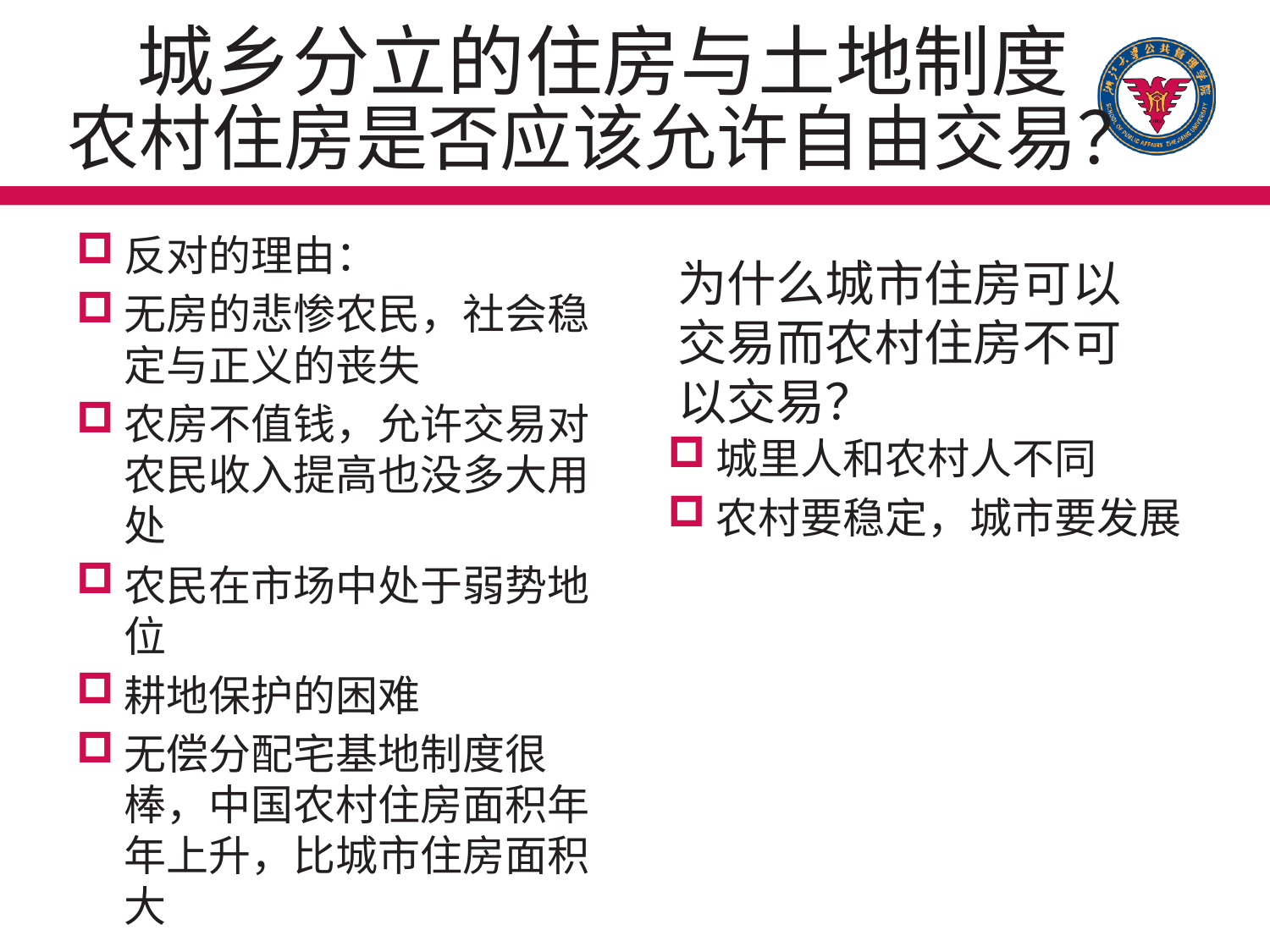

城乡分立的住房与土地制度
# 农村住房是否应该允许自由交易？
反对的理由：
无房的悲惨农民，社会稳定与正义的丧失
农房不值钱，允许交易对农民收入提高也没多大用处
农民在市场中处于弱势地位
耕地保护的困难
无偿分配宅基地制度很棒，中国农村住房面积年年上升，比城市住房面积大

为什么城市住房可以交易而农村住房不可以交易？
城里人和农村人不同
农村要稳定，城市要发展